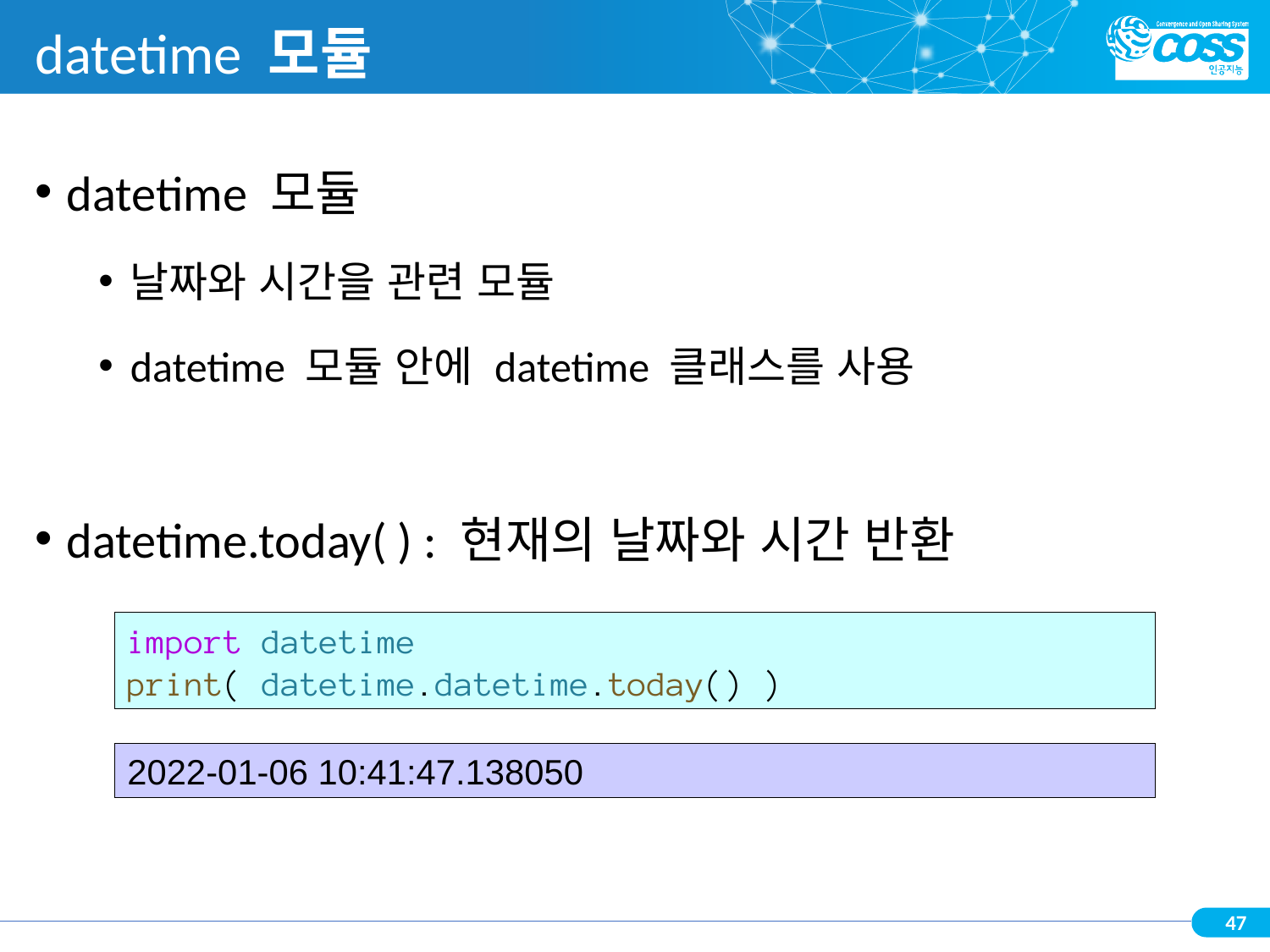

# datetime 모듈
datetime 모듈
날짜와 시간을 관련 모듈
datetime 모듈 안에 datetime 클래스를 사용

datetime.today( ) : 현재의 날짜와 시간 반환
import datetime
print( datetime.datetime.today() )
2022-01-06 10:41:47.138050
47